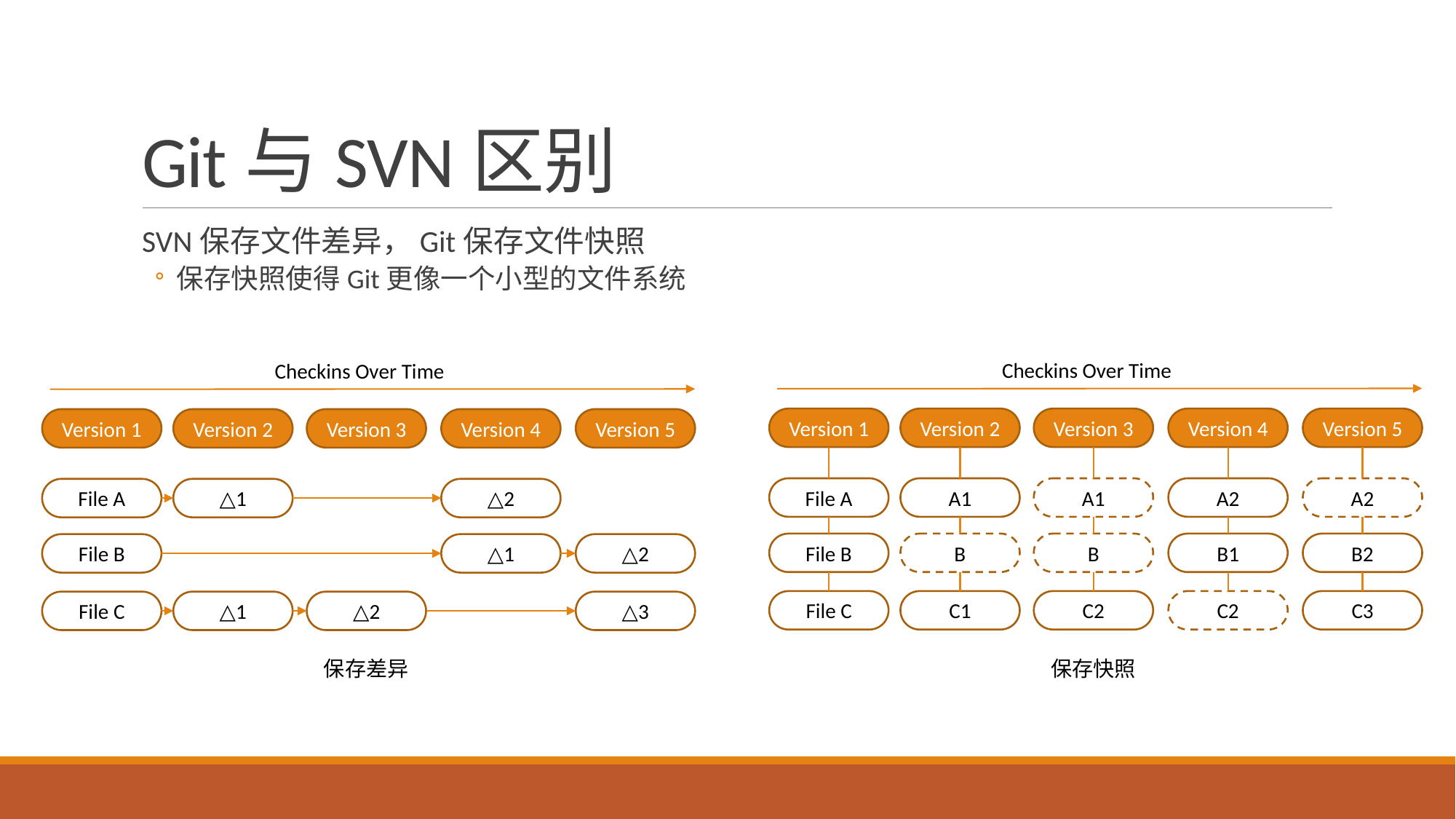

# Git与SVN区别
SVN保存文件差异，Git保存文件快照
保存快照使得Git更像一个小型的文件系统
Checkins Over Time
Checkins Over Time
Version 1
Version 2
Version 3
Version 4
Version 5
Version 1
Version 2
Version 3
Version 4
Version 5
File A
A1
A1
A2
A2
File A
△1
△2
File B
B
B
B1
B2
File B
△1
△2
File C
C1
C2
C2
C3
File C
△1
△2
△3
保存差异
保存快照